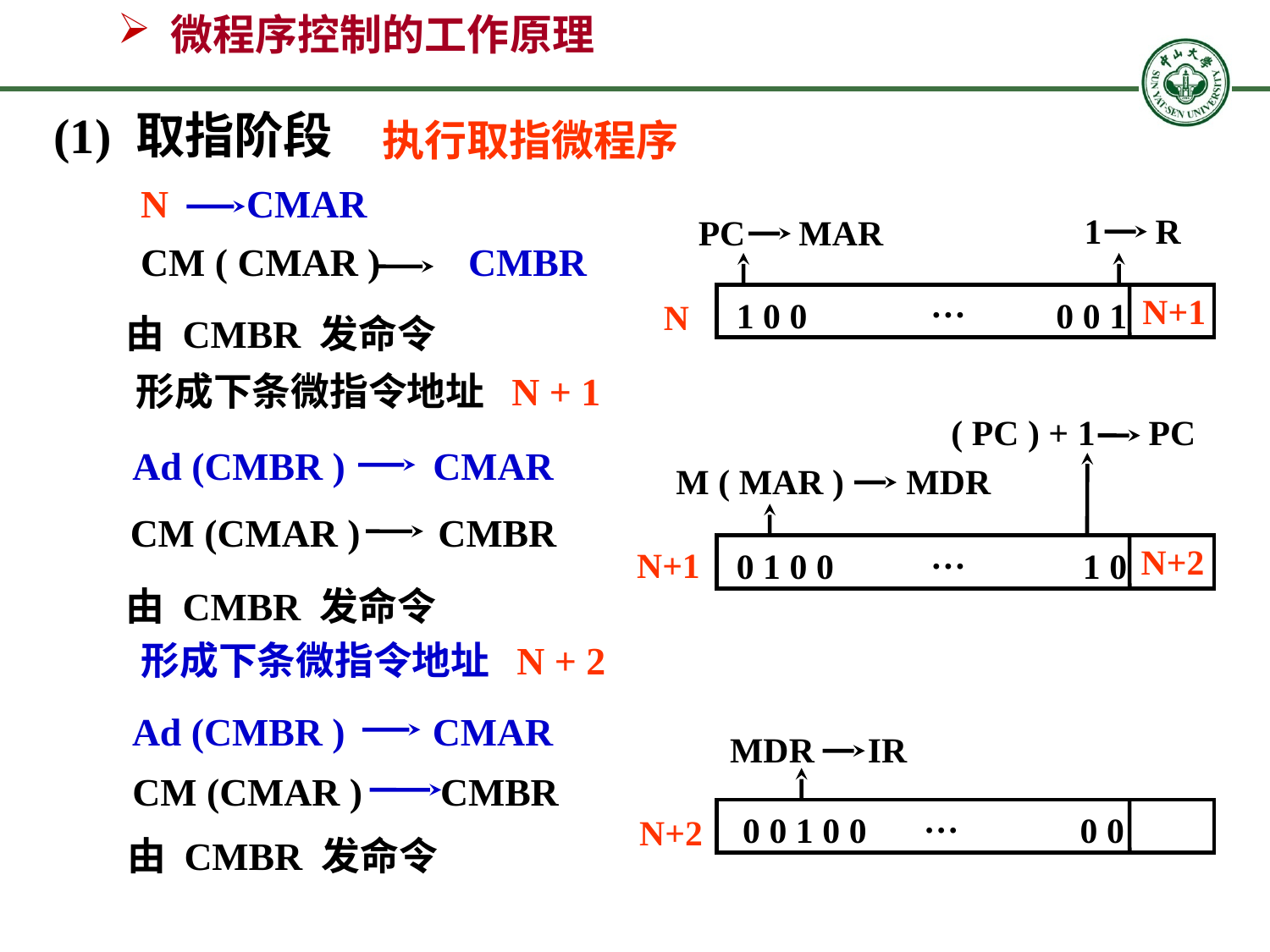

微程序控制的工作原理
(1) 取指阶段
执行取指微程序
N        CMAR

1      R

PC      MAR

CM ( CMAR )         CMBR

…
N+1

1 0 0                            0 0 1
N
由 CMBR 发命令
形成下条微指令地址  N + 1
( PC ) + 1      PC

Ad (CMBR )         CMAR

M ( MAR )       MDR

CM (CMAR )        CMBR

…
N+2

N+1
0 1 0 0                            1 0
由 CMBR 发命令
形成下条微指令地址  N + 2
Ad (CMBR )         CMAR

MDR      IR

CM (CMAR )        CMBR

…

0 0 1 0 0                        0 0
N+2
由 CMBR 发命令